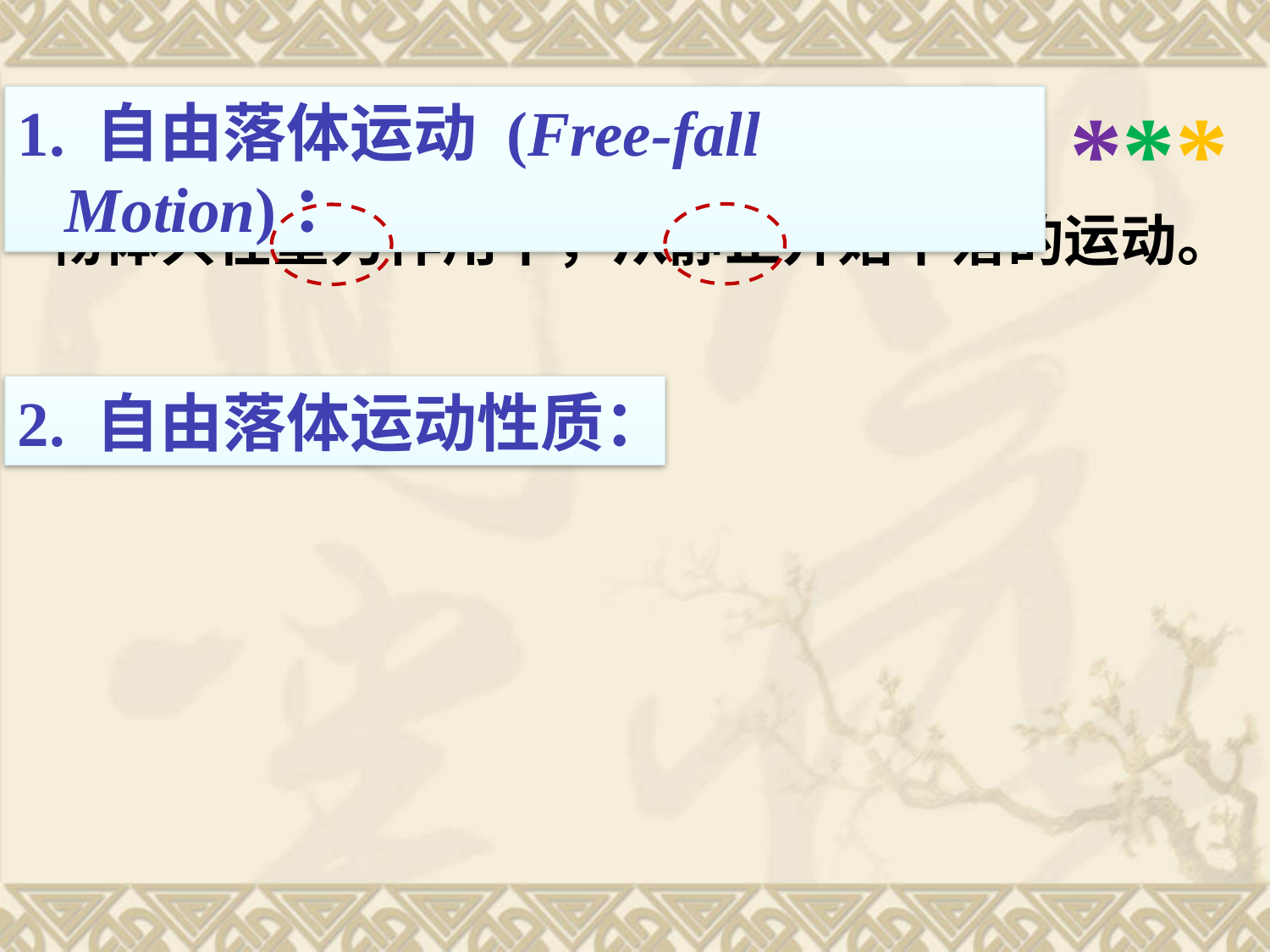

***
1. 自由落体运动 (Free-fall Motion)：
物体只在重力作用下，从静止开始下落的运动。

2. 自由落体运动性质：